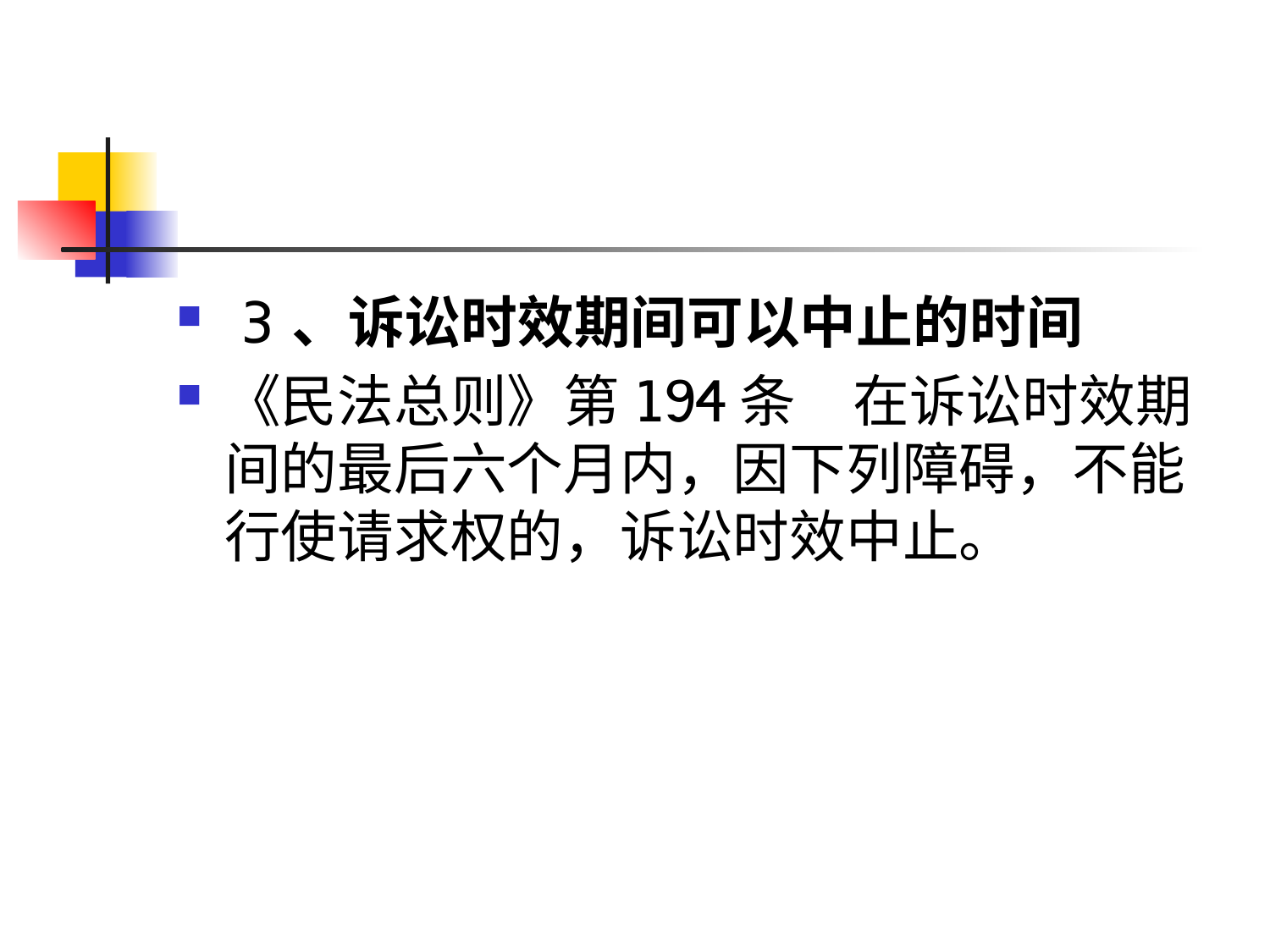

#
 3、诉讼时效期间可以中止的时间
《民法总则》第194条　在诉讼时效期间的最后六个月内，因下列障碍，不能行使请求权的，诉讼时效中止。